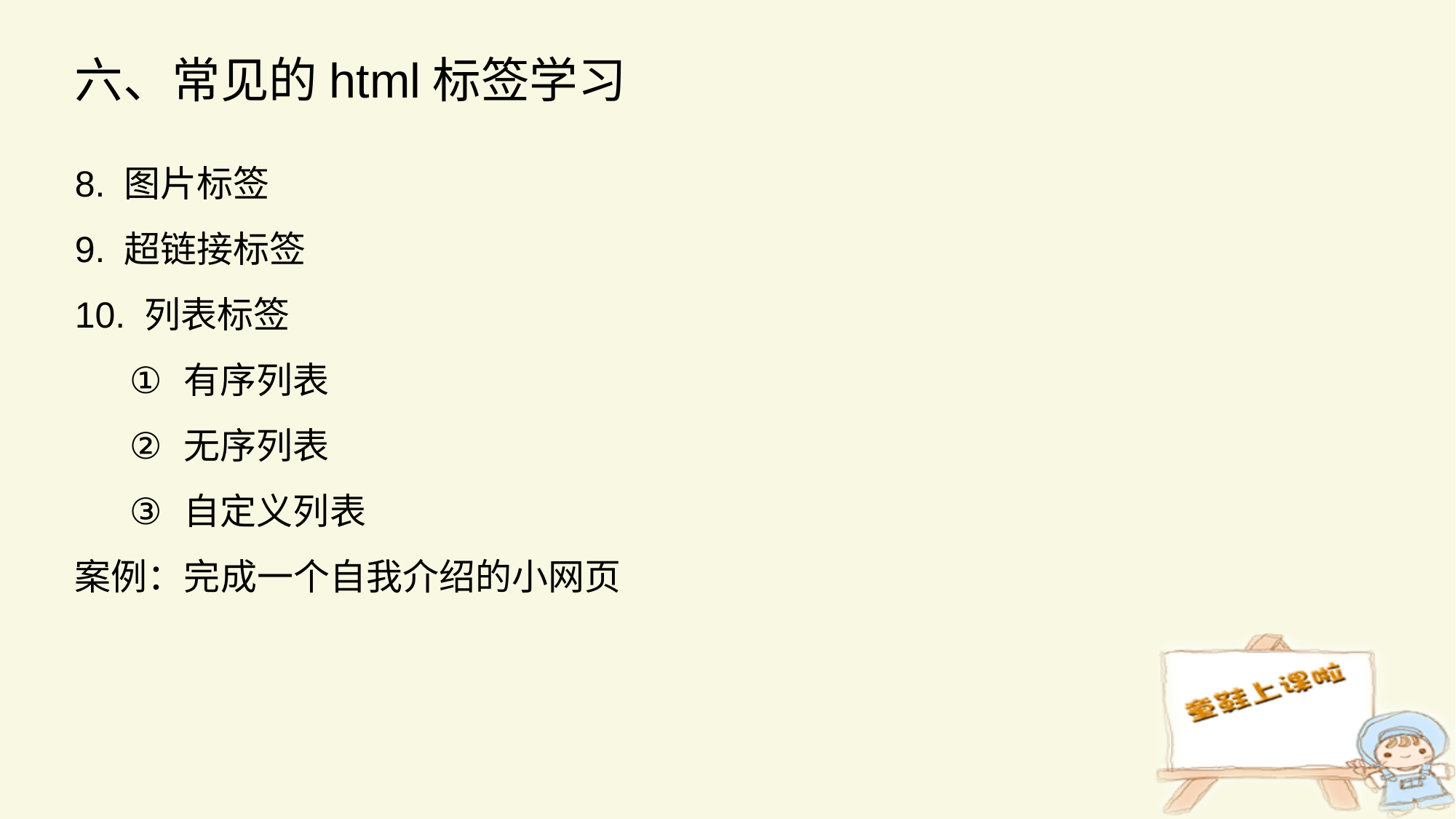

六、常见的html标签学习
8. 图片标签
9. 超链接标签
10. 列表标签
有序列表
无序列表
自定义列表
案例：完成一个自我介绍的小网页